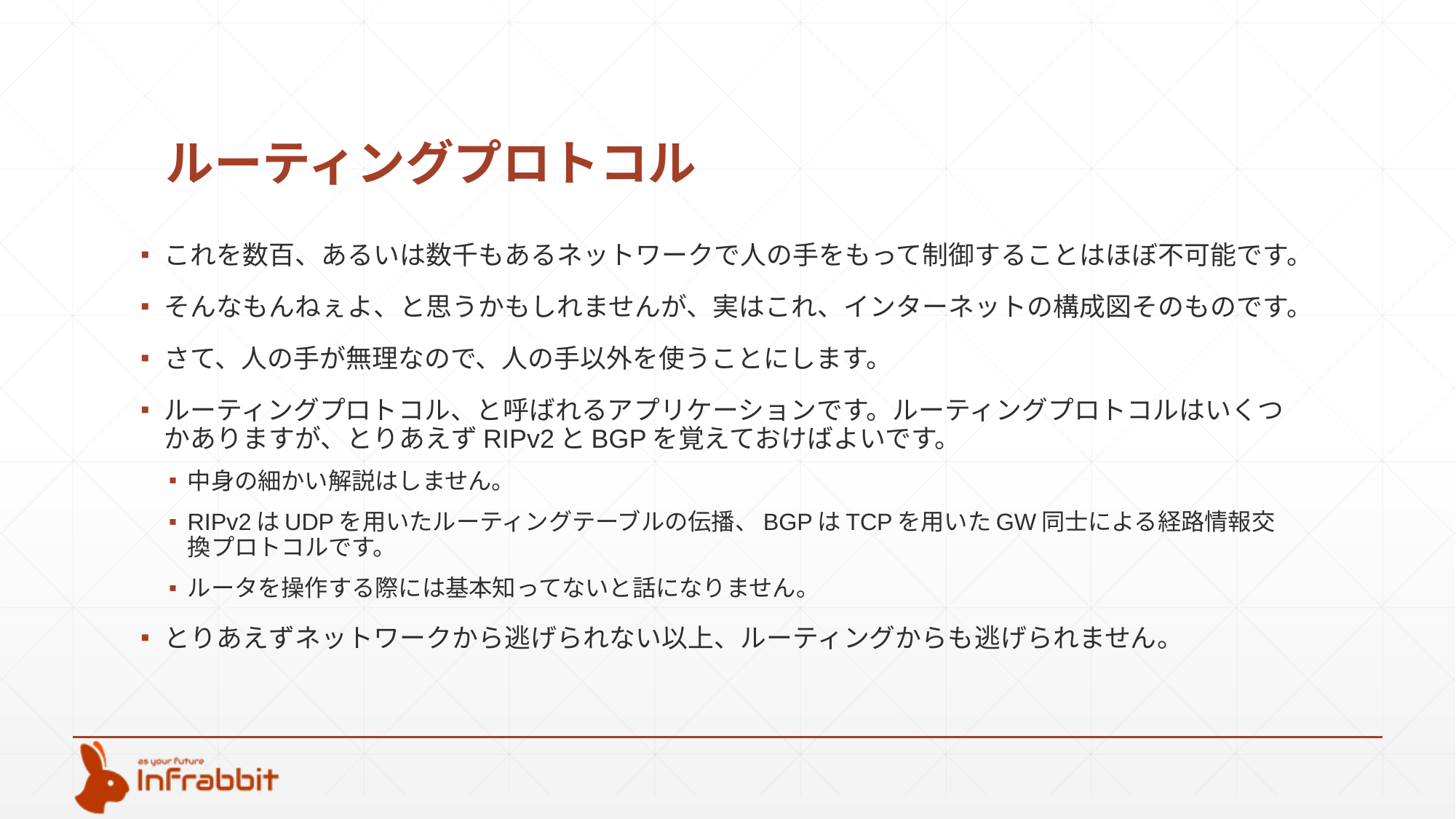

# ルーティングプロトコル
これを数百、あるいは数千もあるネットワークで人の手をもって制御することはほぼ不可能です。
そんなもんねぇよ、と思うかもしれませんが、実はこれ、インターネットの構成図そのものです。
さて、人の手が無理なので、人の手以外を使うことにします。
ルーティングプロトコル、と呼ばれるアプリケーションです。ルーティングプロトコルはいくつかありますが、とりあえずRIPv2とBGPを覚えておけばよいです。
中身の細かい解説はしません。
RIPv2はUDPを用いたルーティングテーブルの伝播、BGPはTCPを用いたGW同士による経路情報交換プロトコルです。
ルータを操作する際には基本知ってないと話になりません。
とりあえずネットワークから逃げられない以上、ルーティングからも逃げられません。